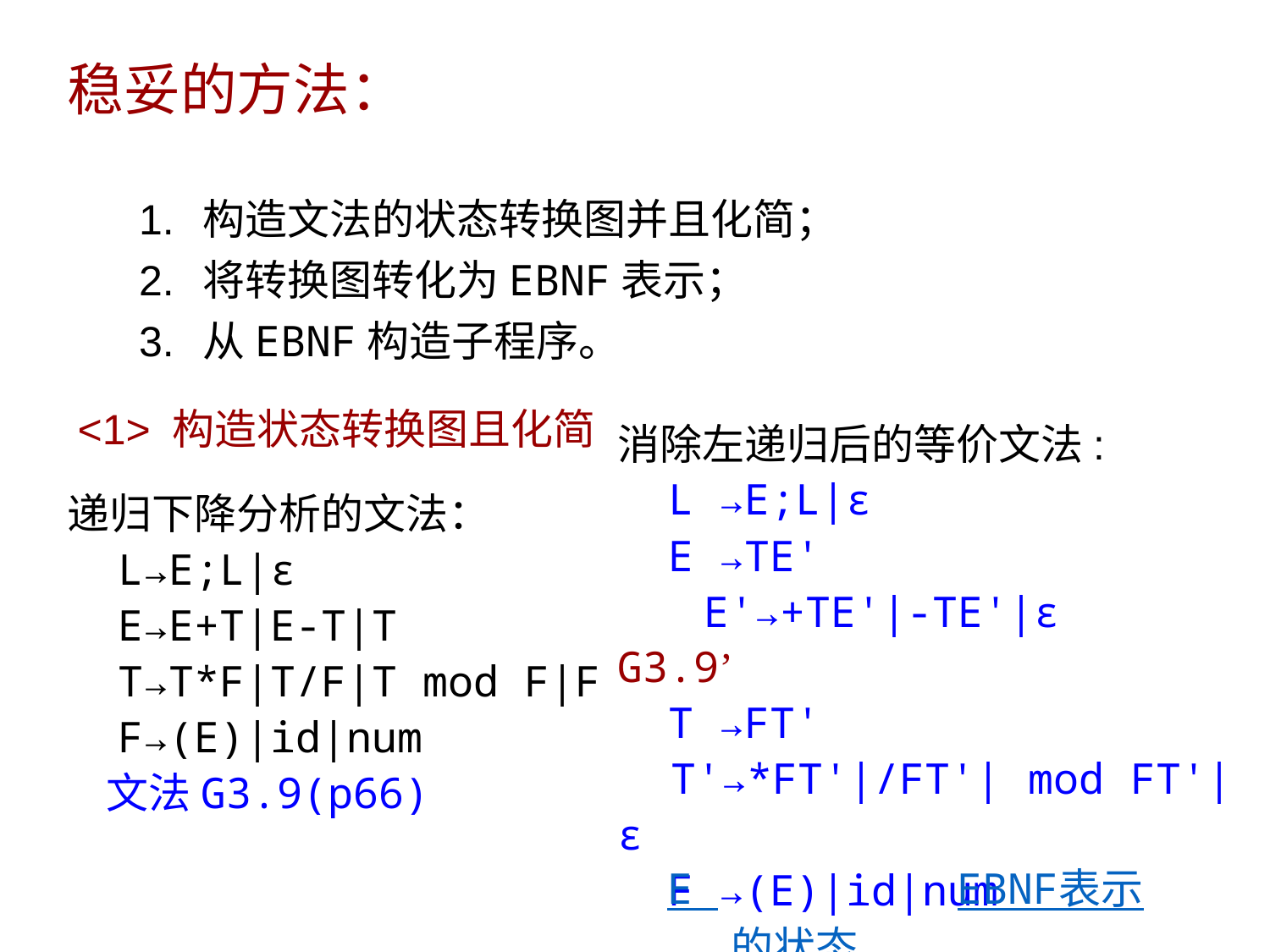

# 稳妥的方法：
构造文法的状态转换图并且化简；
将转换图转化为EBNF表示；
从EBNF构造子程序。
<1> 构造状态转换图且化简
消除左递归后的等价文法:
  L →E;L|ε
  E →TE'
  E'→+TE'|-TE'|ε     G3.9’
  T →FT'
  T'→*FT'|/FT'| mod FT'|ε
  F →(E)|id|num
递归下降分析的文法：
  L→E;L|ε
  E→E+T|E-T|T
  T→T*F|T/F|T mod F|F
  F→(E)|id|num
   文法G3.9(p66)
E 的状态图
EBNF表示
13